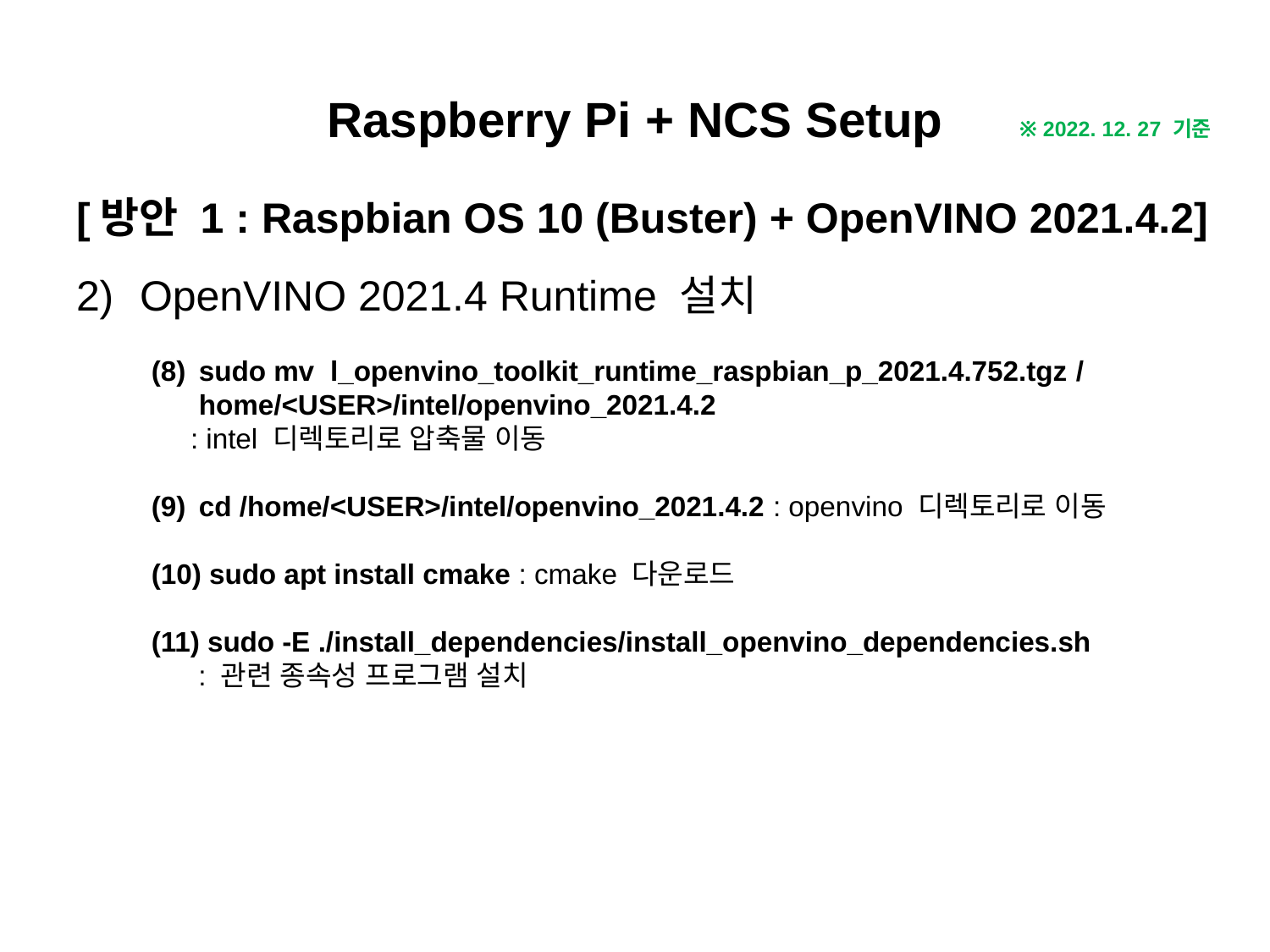

# Raspberry Pi + NCS Setup
※ 2022. 12. 27 기준
[방안 1 : Raspbian OS 10 (Buster) + OpenVINO 2021.4.2]
OpenVINO 2021.4 Runtime 설치
sudo mv  l_openvino_toolkit_runtime_raspbian_p_2021.4.752.tgz /home/<USER>/intel/openvino_2021.4.2
     : intel 디렉토리로 압축물 이동

cd /home/<USER>/intel/openvino_2021.4.2 : openvino 디렉토리로 이동

 sudo apt install cmake : cmake 다운로드

 sudo -E ./install_dependencies/install_openvino_dependencies.sh
      : 관련 종속성 프로그램 설치